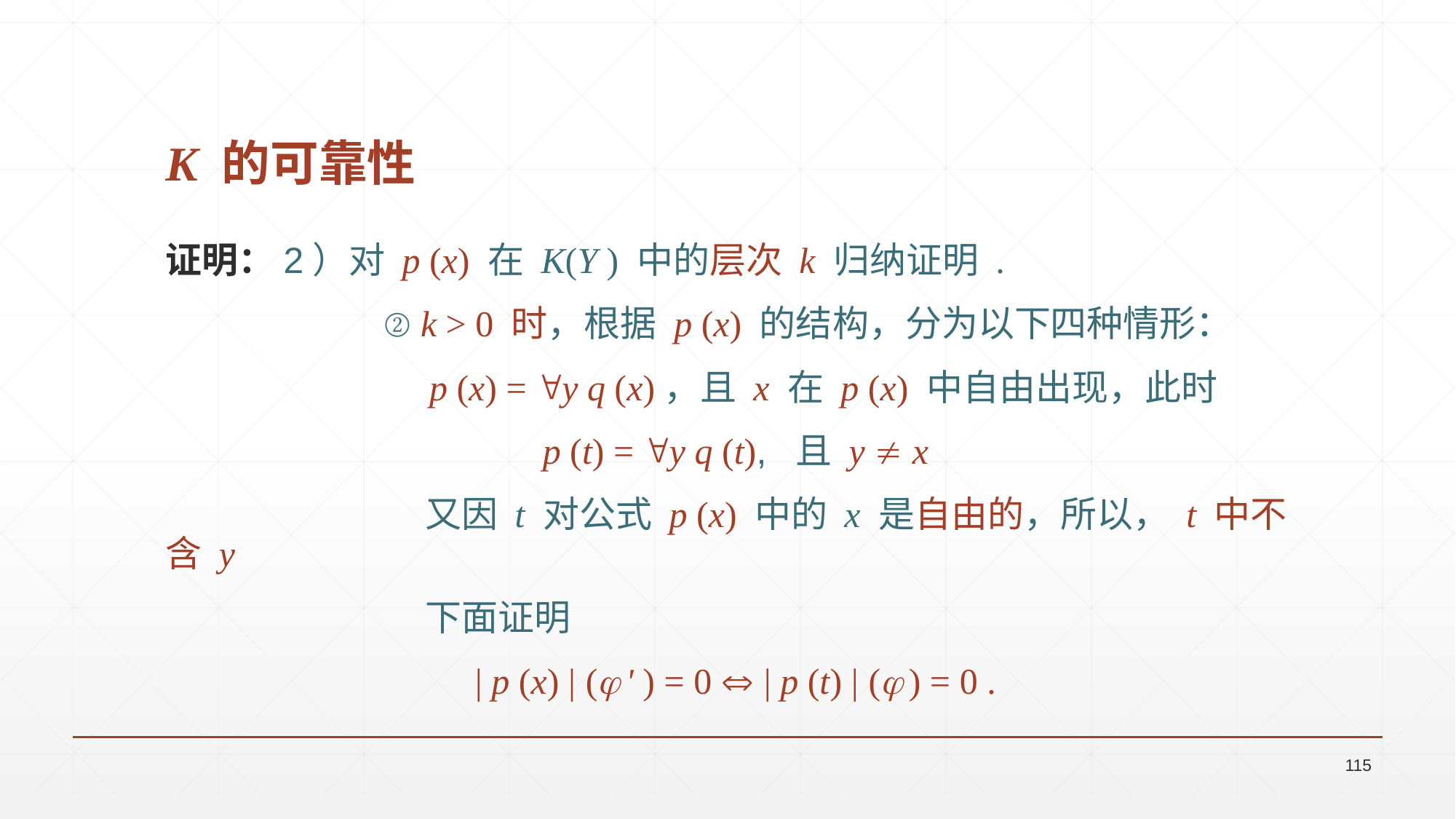

# K 的可靠性
证明：2）对 p (x) 在 K(Y ) 中的层次 k 归纳证明 .
		② k > 0 时，根据 p (x) 的结构，分为以下四种情形：
		     p (x) = ∀y q (x)，且 x 在 p (x) 中自由出现，此时
p (t) = ∀y q (t),  且 y ≠ x
    		    又因 t 对公式 p (x) 中的 x 是自由的，所以， t 中不含 y
		    下面证明
| p (x) | (ϕ ʹ ) = 0 ⇔ | p (t) | (ϕ ) = 0 .
115